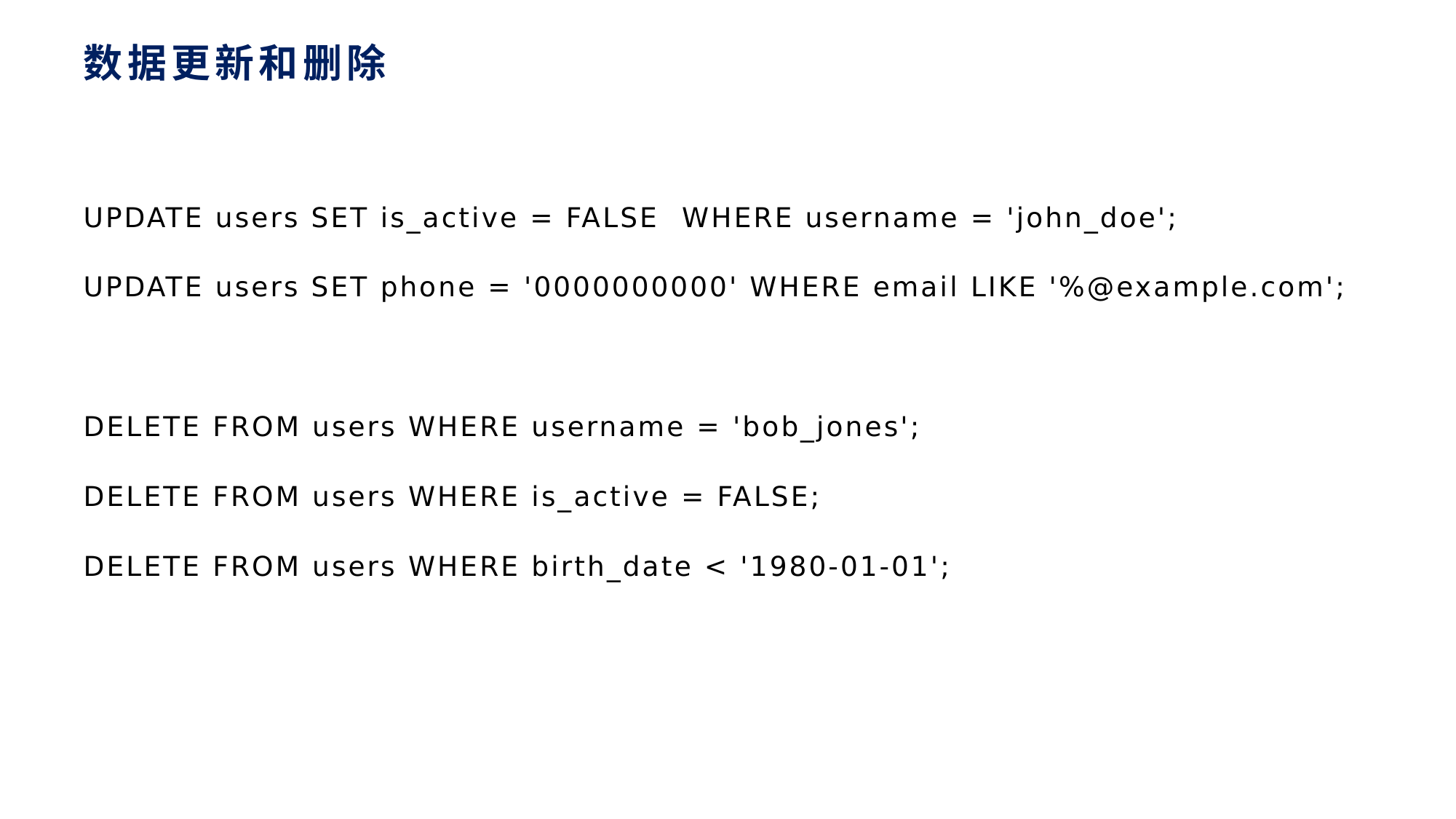

# 数据更新和删除
UPDATE users SET is_active = FALSE  WHERE username = 'john_doe';
UPDATE users SET phone = '0000000000' WHERE email LIKE '%@example.com';

DELETE FROM users WHERE username = 'bob_jones';
DELETE FROM users WHERE is_active = FALSE;
DELETE FROM users WHERE birth_date < '1980-01-01';